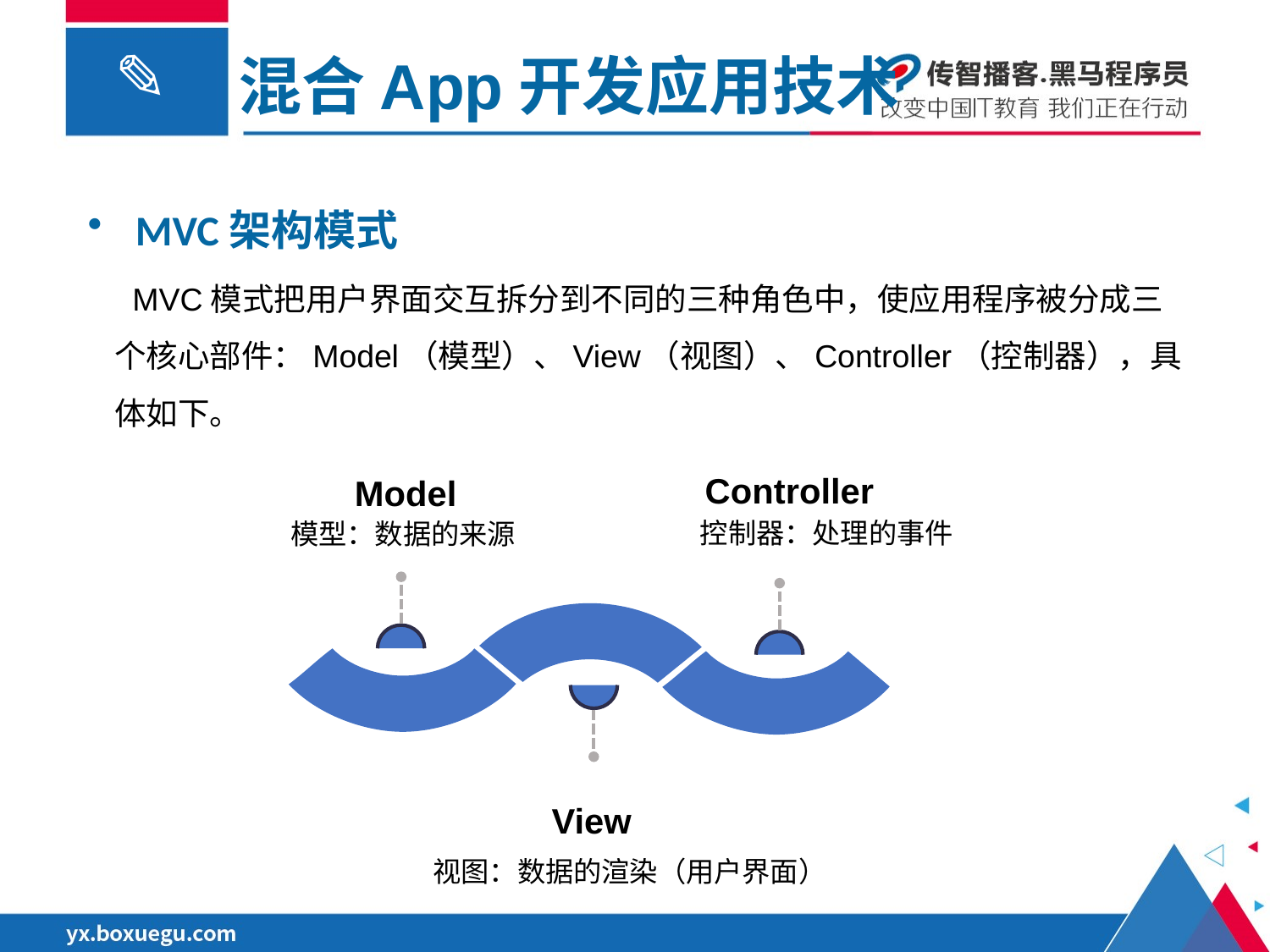

混合App开发应用技术
MVC架构模式
  MVC模式把用户界面交互拆分到不同的三种角色中，使应用程序被分成三个核心部件：Model（模型）、View（视图）、Controller（控制器），具体如下。
Controller
Model
控制器：处理的事件
模型：数据的来源

B

B

View
视图：数据的渲染（用户界面）